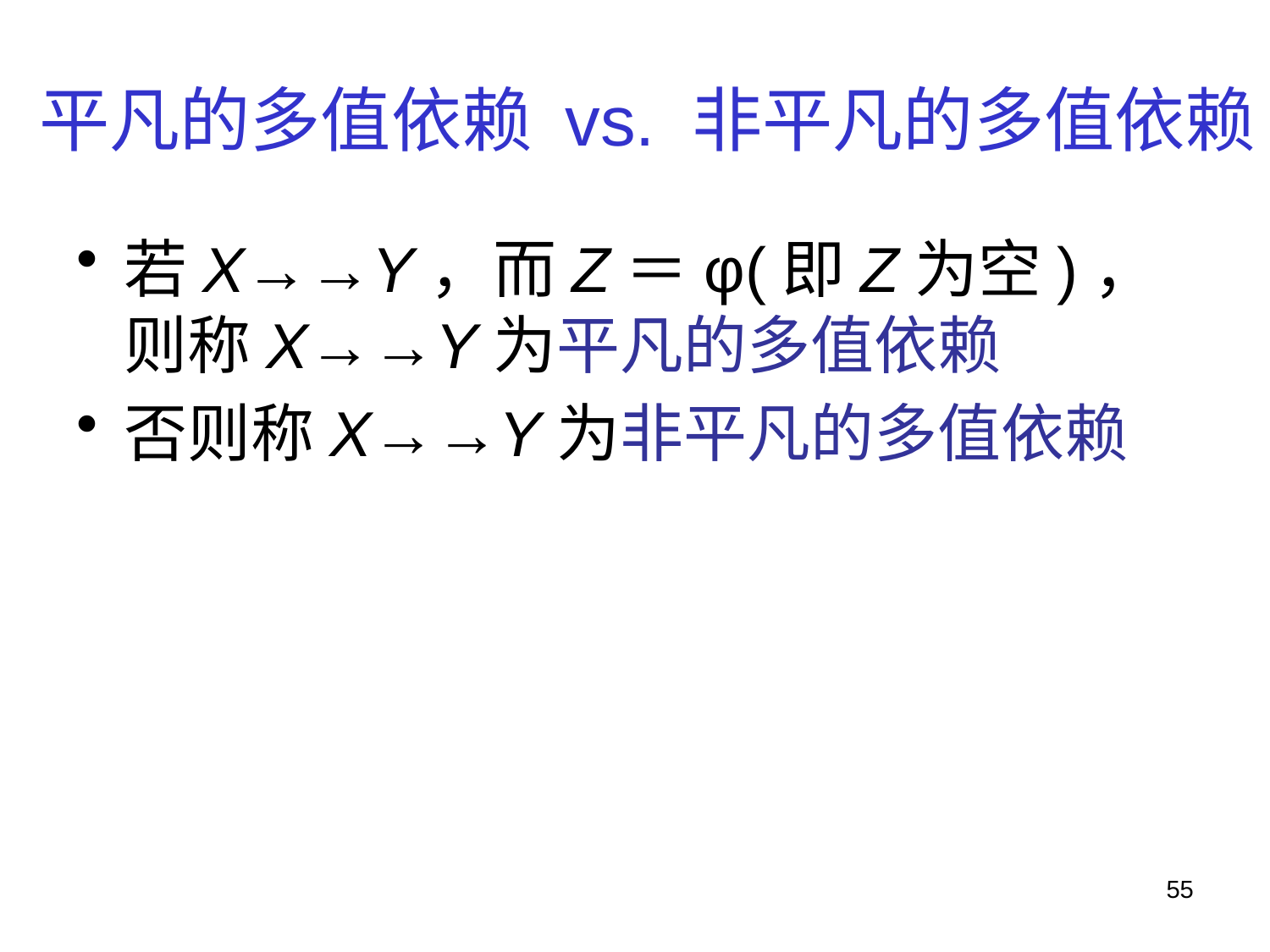

# 平凡的多值依赖 vs. 非平凡的多值依赖
若X→→Y，而Z＝φ(即Z为空)，则称X→→Y为平凡的多值依赖
否则称X→→Y为非平凡的多值依赖

55